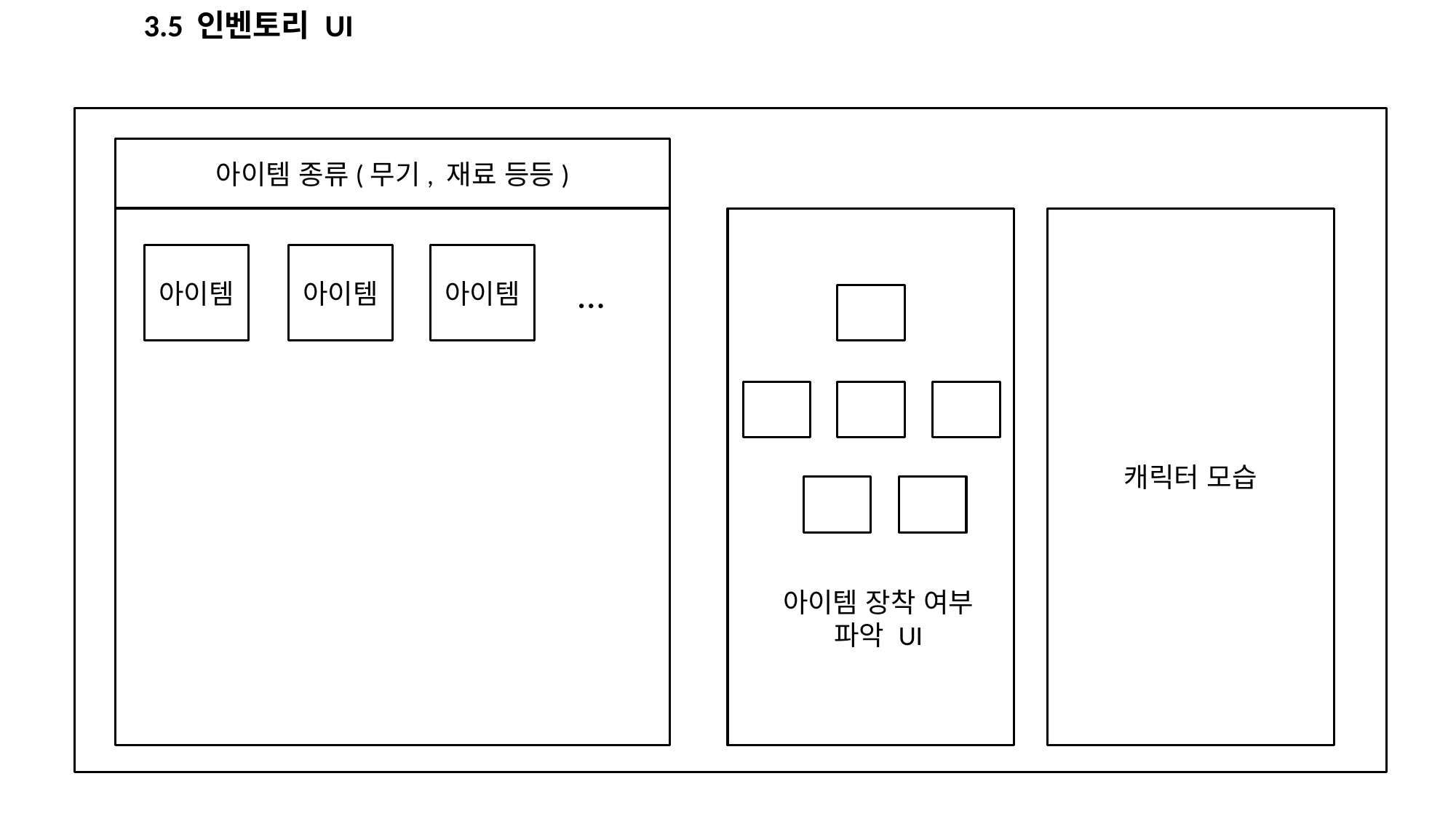

# 3.5 인벤토리 UI

아이템 종류(무기, 재료 등등)

캐릭터 모습
아이템
아이템
아이템
...

아이템 장착 여부 파악 UI